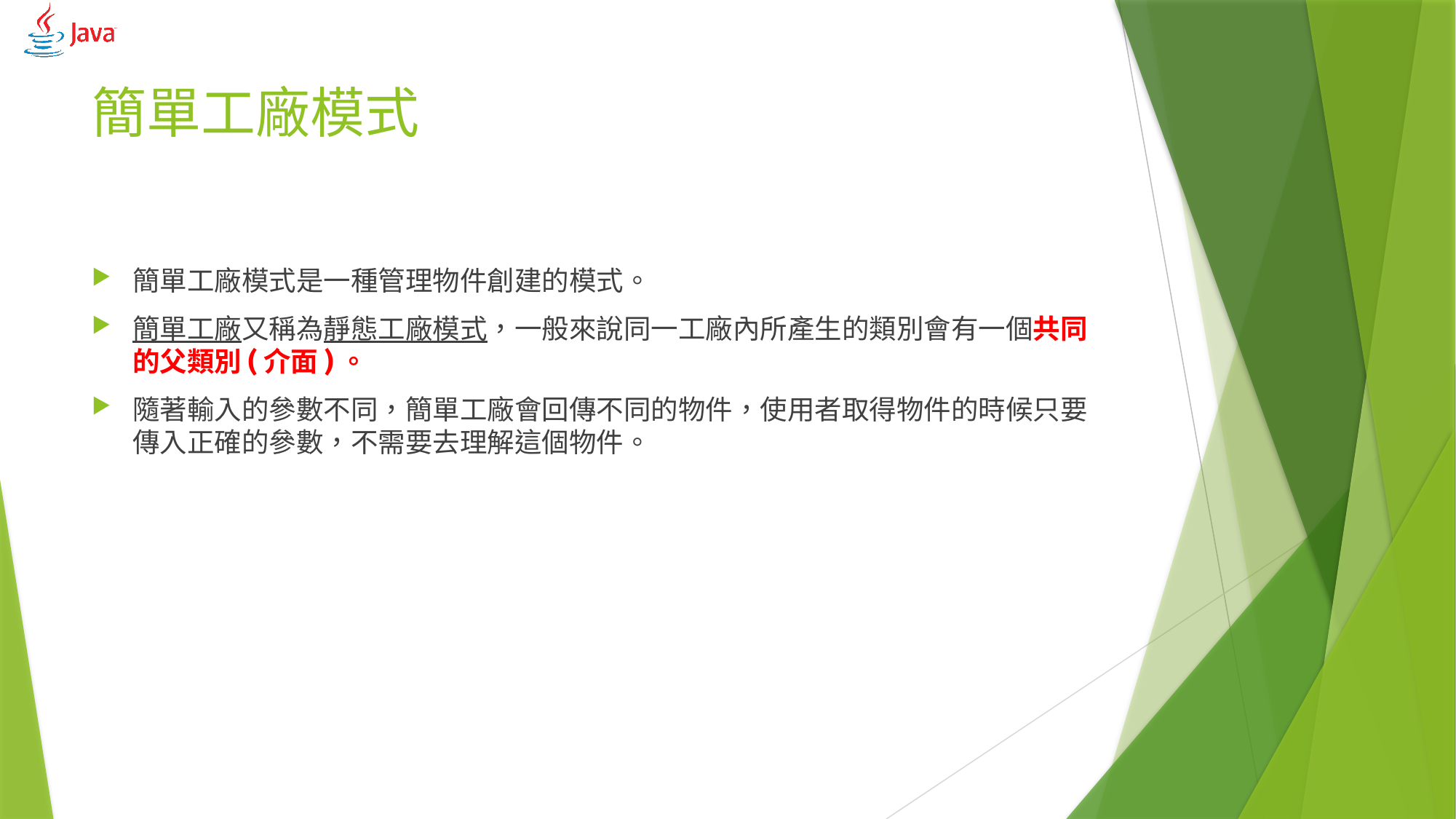

# 簡單工廠模式
簡單工廠模式是一種管理物件創建的模式。
簡單工廠又稱為靜態工廠模式，一般來說同一工廠內所產生的類別會有一個共同的父類別(介面)。
隨著輸入的參數不同，簡單工廠會回傳不同的物件，使用者取得物件的時候只要傳入正確的參數，不需要去理解這個物件。